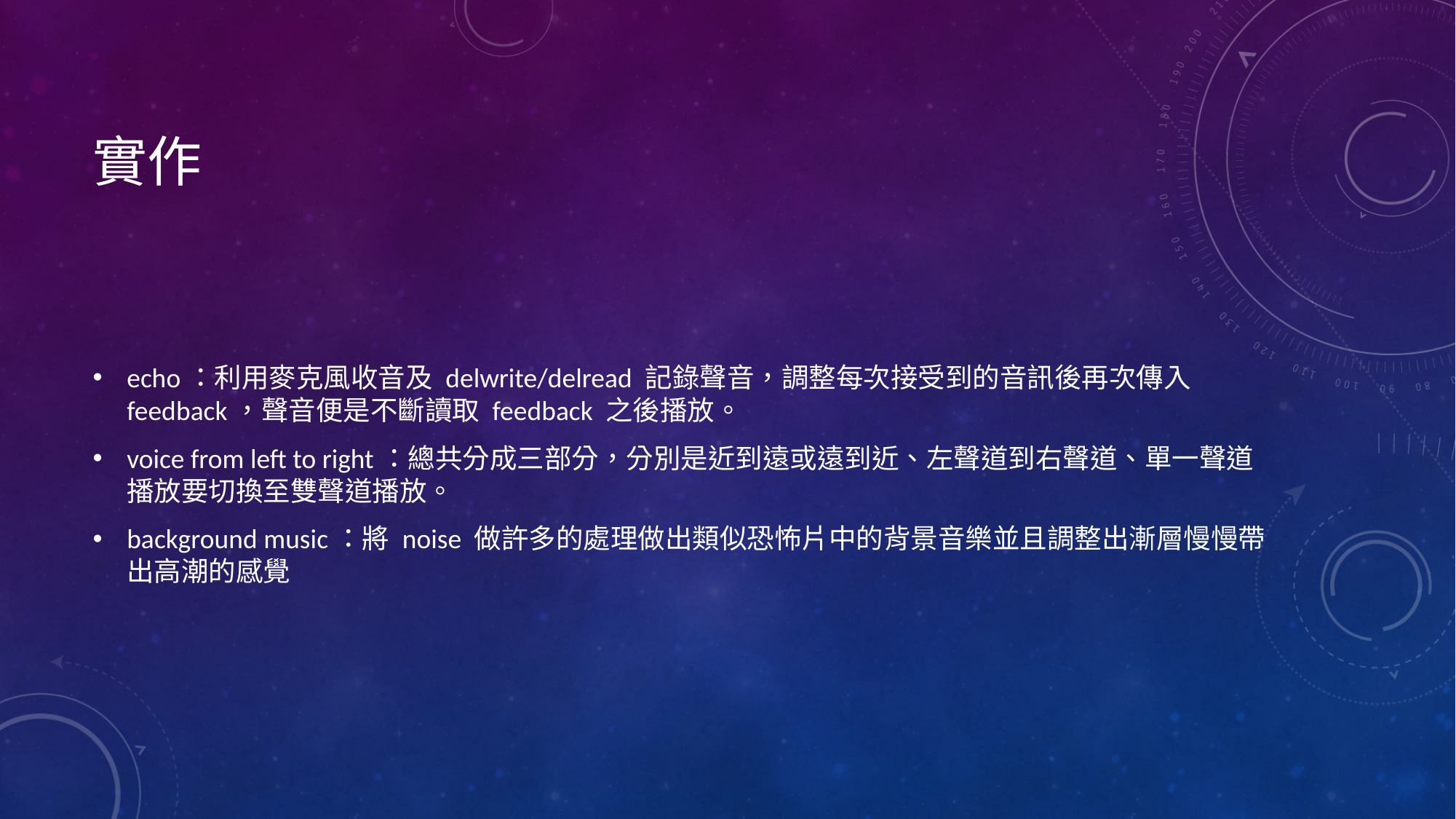

# 實作
echo：利用麥克風收音及 delwrite/delread 記錄聲音，調整每次接受到的音訊後再次傳入 feedback，聲音便是不斷讀取 feedback 之後播放。
voice from left to right：總共分成三部分，分別是近到遠或遠到近、左聲道到右聲道、單一聲道播放要切換至雙聲道播放。
background music：將 noise 做許多的處理做出類似恐怖片中的背景音樂並且調整出漸層慢慢帶出高潮的感覺